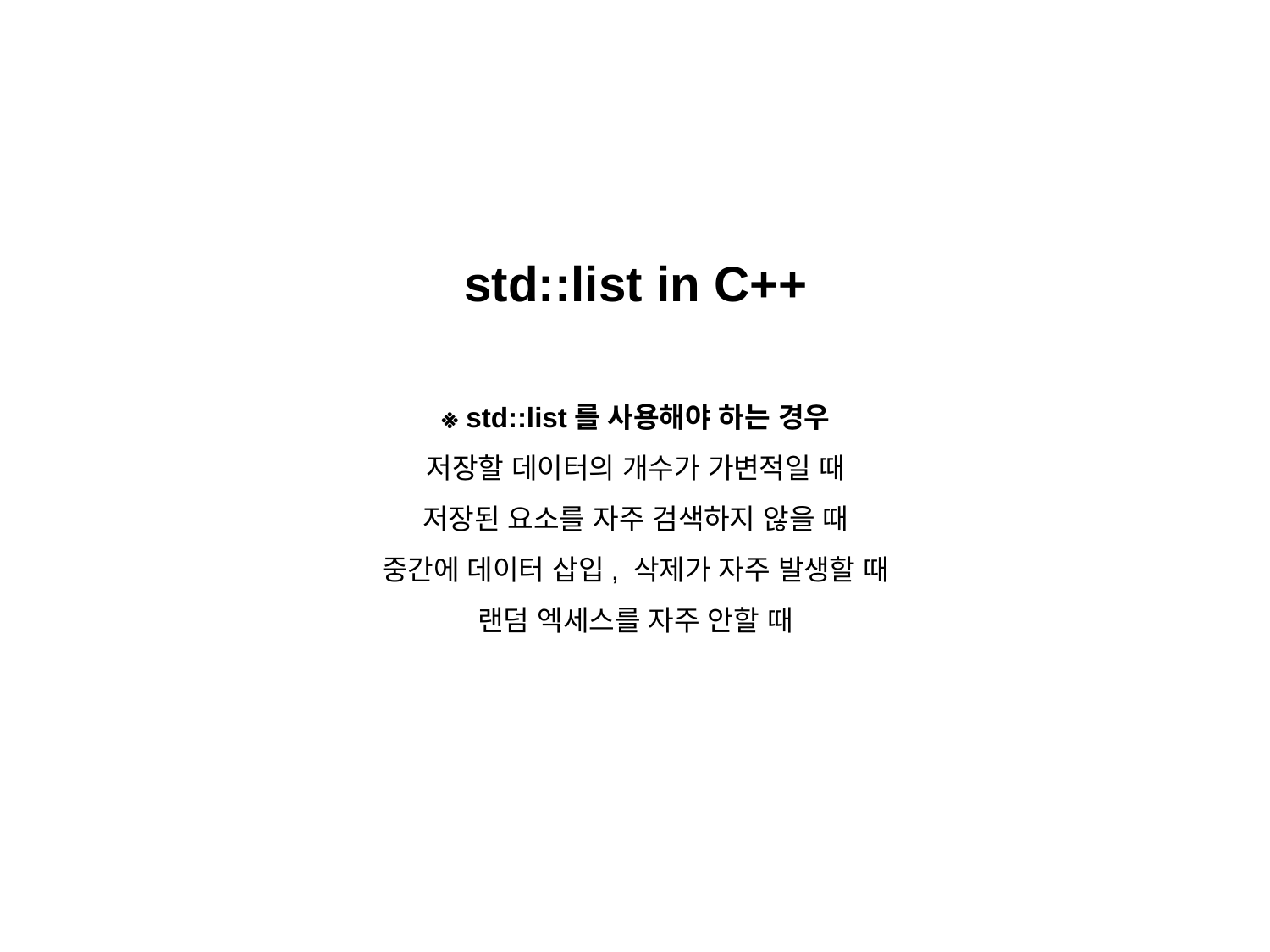

std::list in C++
※ std::list를 사용해야 하는 경우
저장할 데이터의 개수가 가변적일 때
저장된 요소를 자주 검색하지 않을 때
중간에 데이터 삽입, 삭제가 자주 발생할 때
랜덤 엑세스를 자주 안할 때